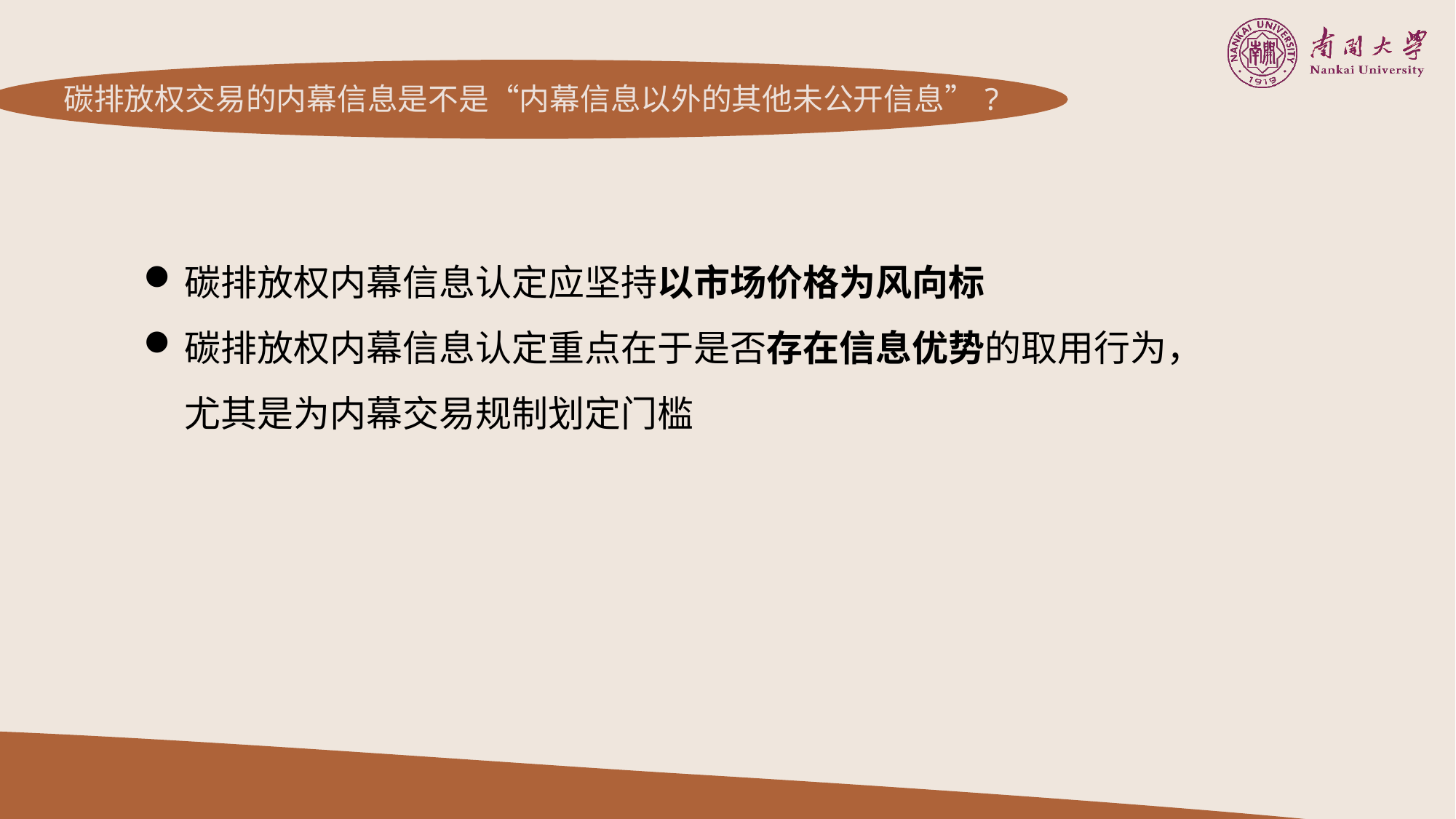

碳排放权交易的内幕信息是不是“内幕信息以外的其他未公开信息”?
碳排放权内幕信息认定应坚持以市场价格为风向标
碳排放权内幕信息认定重点在于是否存在信息优势的取用行为，尤其是为内幕交易规制划定门槛